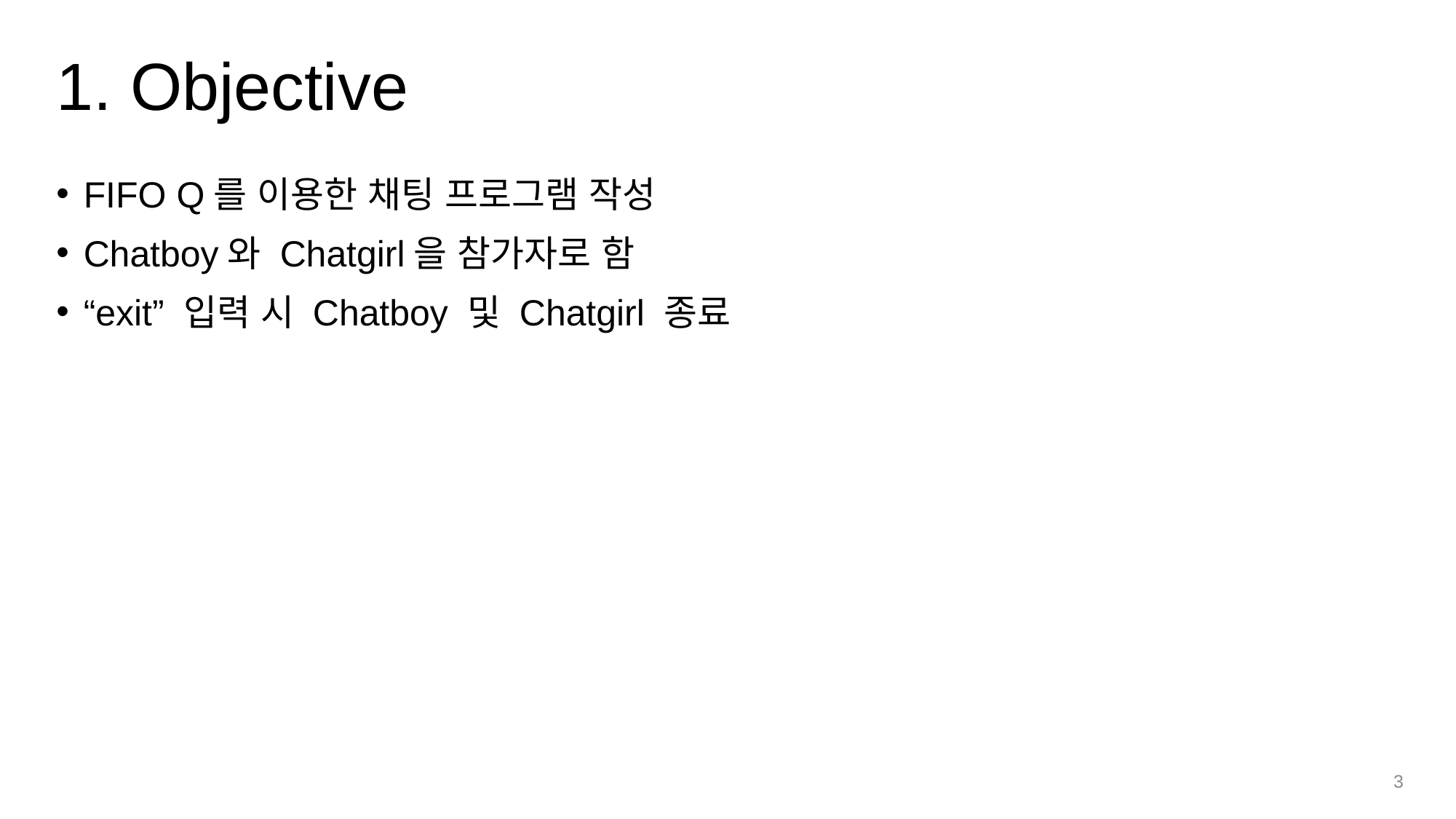

# 1. Objective
FIFO Q를 이용한 채팅 프로그램 작성
Chatboy와 Chatgirl을 참가자로 함
“exit” 입력 시 Chatboy 및 Chatgirl 종료
3